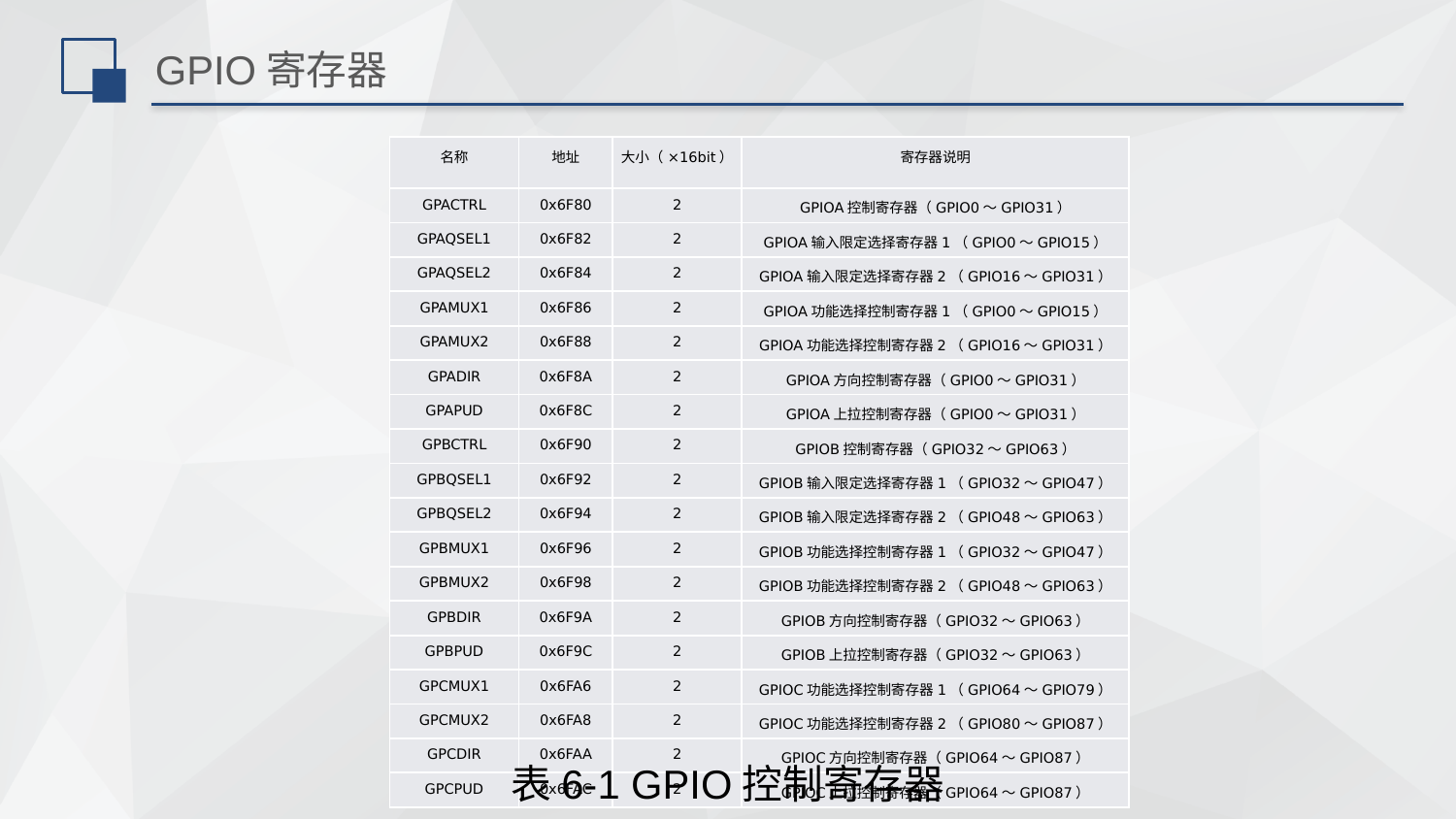

# GPIO寄存器
| 名称 | 地址 | 大小（×16bit） | 寄存器说明 |
| --- | --- | --- | --- |
| GPACTRL | 0x6F80 | 2 | GPIOA控制寄存器（GPIO0～GPIO31） |
| GPAQSEL1 | 0x6F82 | 2 | GPIOA输入限定选择寄存器1（GPIO0～GPIO15） |
| GPAQSEL2 | 0x6F84 | 2 | GPIOA输入限定选择寄存器2（GPIO16～GPIO31） |
| GPAMUX1 | 0x6F86 | 2 | GPIOA功能选择控制寄存器1（GPIO0～GPIO15） |
| GPAMUX2 | 0x6F88 | 2 | GPIOA功能选择控制寄存器2（GPIO16～GPIO31） |
| GPADIR | 0x6F8A | 2 | GPIOA方向控制寄存器（GPIO0～GPIO31） |
| GPAPUD | 0x6F8C | 2 | GPIOA上拉控制寄存器（GPIO0～GPIO31） |
| GPBCTRL | 0x6F90 | 2 | GPIOB控制寄存器（GPIO32～GPIO63） |
| GPBQSEL1 | 0x6F92 | 2 | GPIOB输入限定选择寄存器1（GPIO32～GPIO47） |
| GPBQSEL2 | 0x6F94 | 2 | GPIOB输入限定选择寄存器2（GPIO48～GPIO63） |
| GPBMUX1 | 0x6F96 | 2 | GPIOB功能选择控制寄存器1（GPIO32～GPIO47） |
| GPBMUX2 | 0x6F98 | 2 | GPIOB功能选择控制寄存器2（GPIO48～GPIO63） |
| GPBDIR | 0x6F9A | 2 | GPIOB方向控制寄存器（GPIO32～GPIO63） |
| GPBPUD | 0x6F9C | 2 | GPIOB上拉控制寄存器（GPIO32～GPIO63） |
| GPCMUX1 | 0x6FA6 | 2 | GPIOC功能选择控制寄存器1（GPIO64～GPIO79） |
| GPCMUX2 | 0x6FA8 | 2 | GPIOC功能选择控制寄存器2（GPIO80～GPIO87） |
| GPCDIR | 0x6FAA | 2 | GPIOC方向控制寄存器（GPIO64～GPIO87） |
| GPCPUD | 0x6FAC | 2 | GPIOC上拉控制寄存器（GPIO64～GPIO87） |
表6-1 GPIO控制寄存器